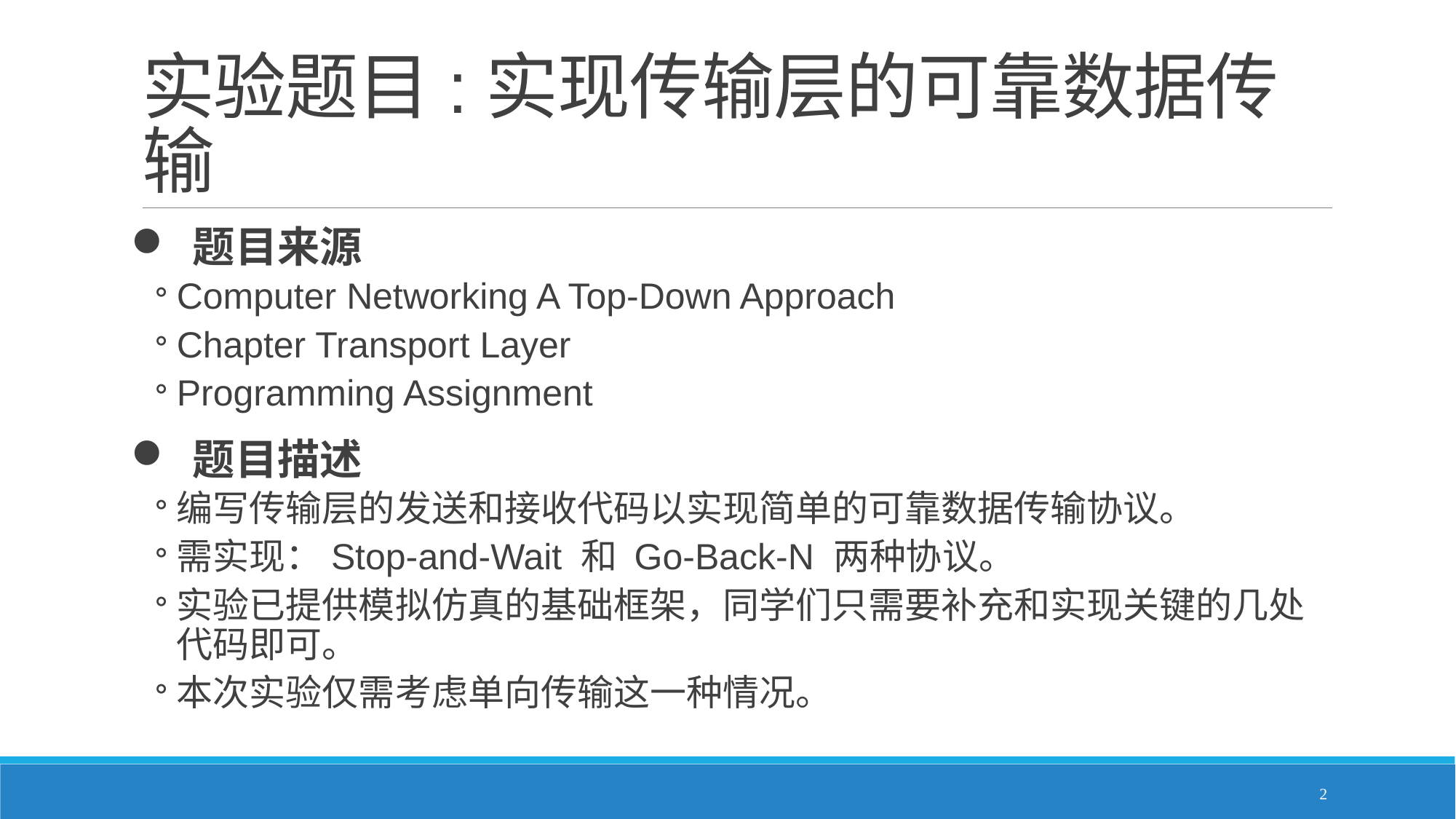

# 实验题目:实现传输层的可靠数据传输
 题目来源
Computer Networking A Top-Down Approach
Chapter Transport Layer
Programming Assignment
 题目描述
编写传输层的发送和接收代码以实现简单的可靠数据传输协议。
需实现：Stop-and-Wait 和 Go-Back-N 两种协议。
实验已提供模拟仿真的基础框架，同学们只需要补充和实现关键的几处代码即可。
本次实验仅需考虑单向传输这一种情况。

2